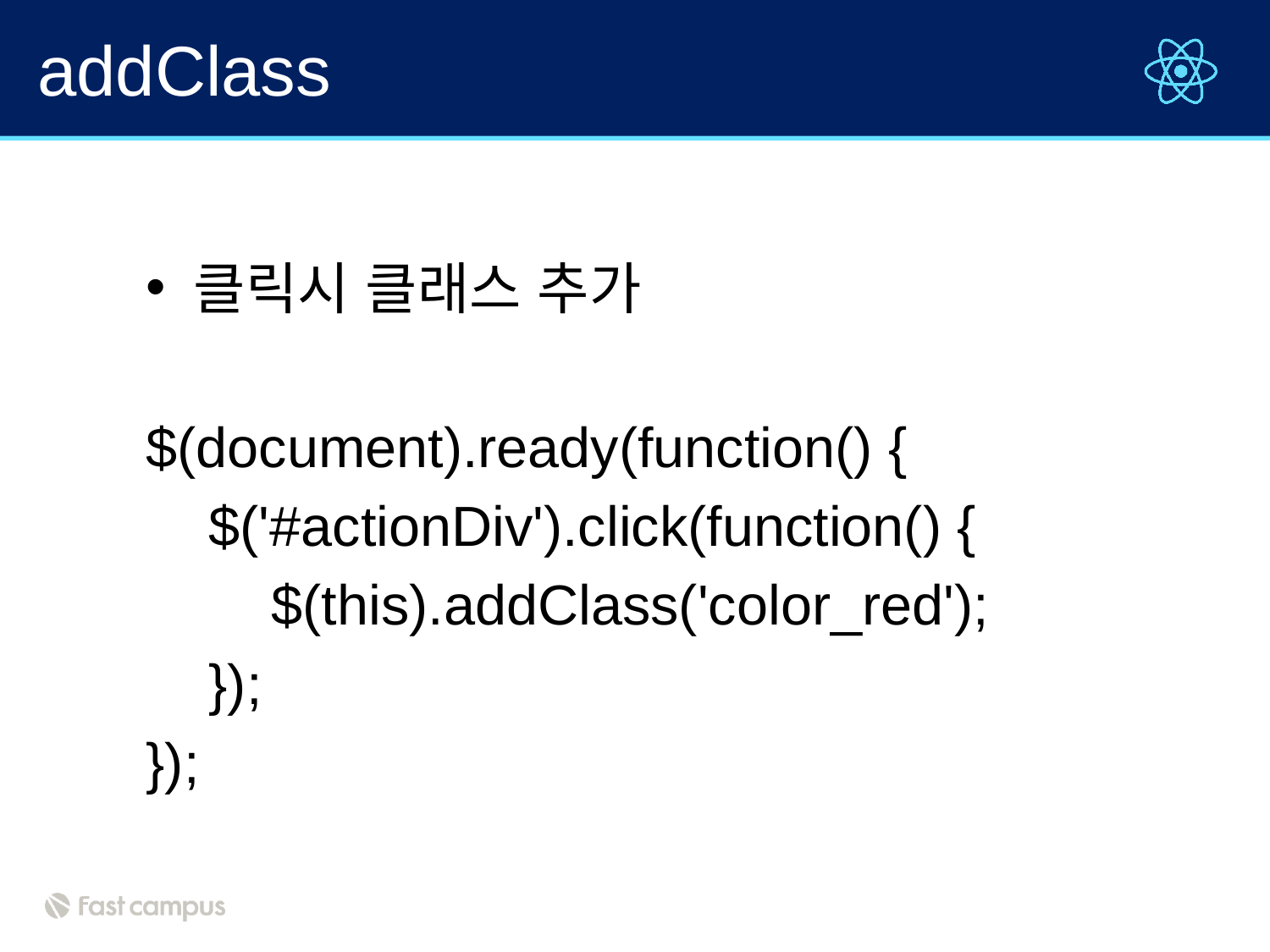

# addClass
클릭시 클래스 추가

$(document).ready(function() {
    $('#actionDiv').click(function() {
        $(this).addClass('color_red');
    });
});